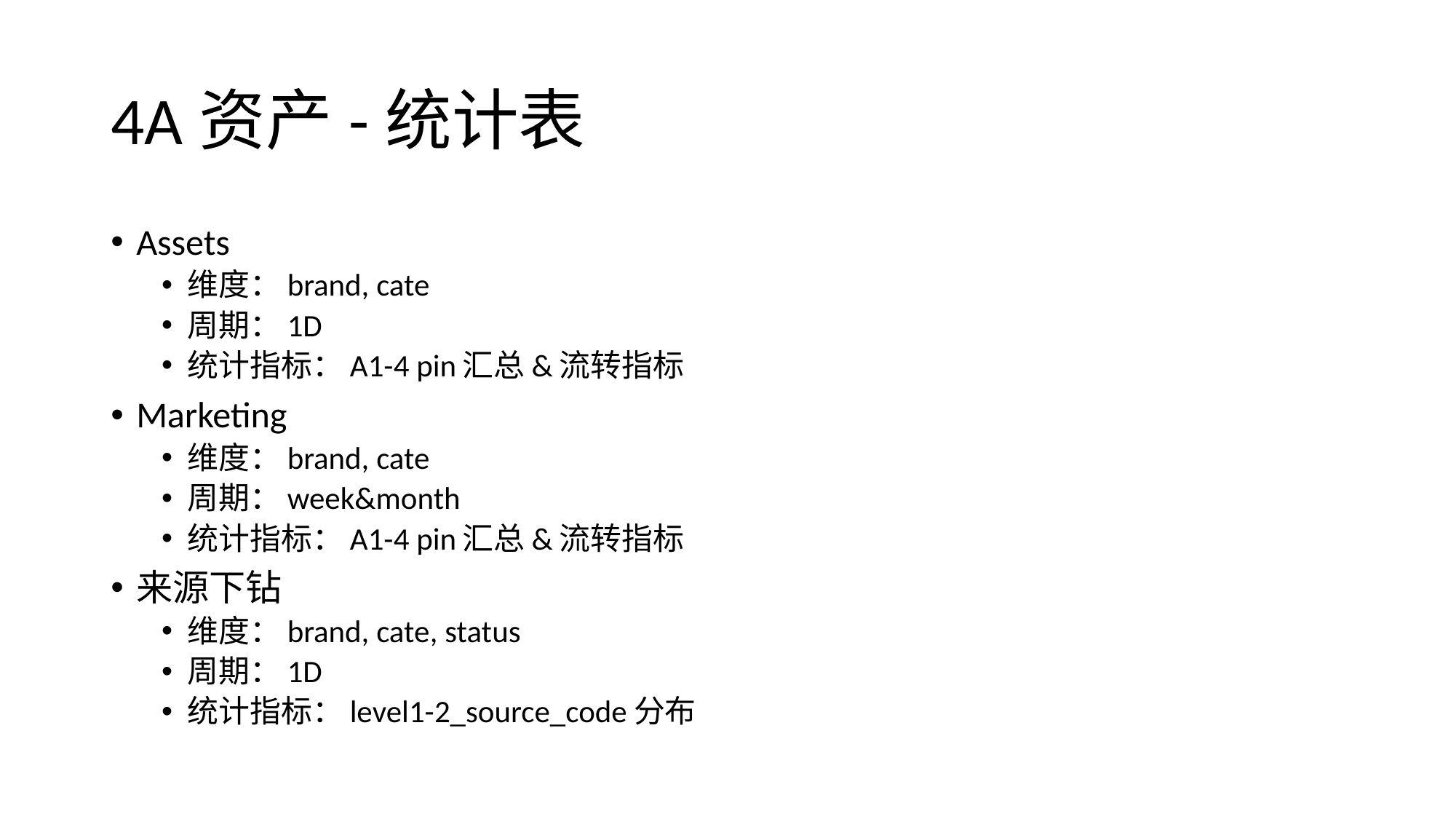

# 4A资产-统计表
Assets
维度：brand, cate
周期：1D
统计指标：A1-4 pin汇总&流转指标
Marketing
维度：brand, cate
周期：week&month
统计指标：A1-4 pin汇总&流转指标
来源下钻
维度：brand, cate, status
周期：1D
统计指标：level1-2_source_code分布